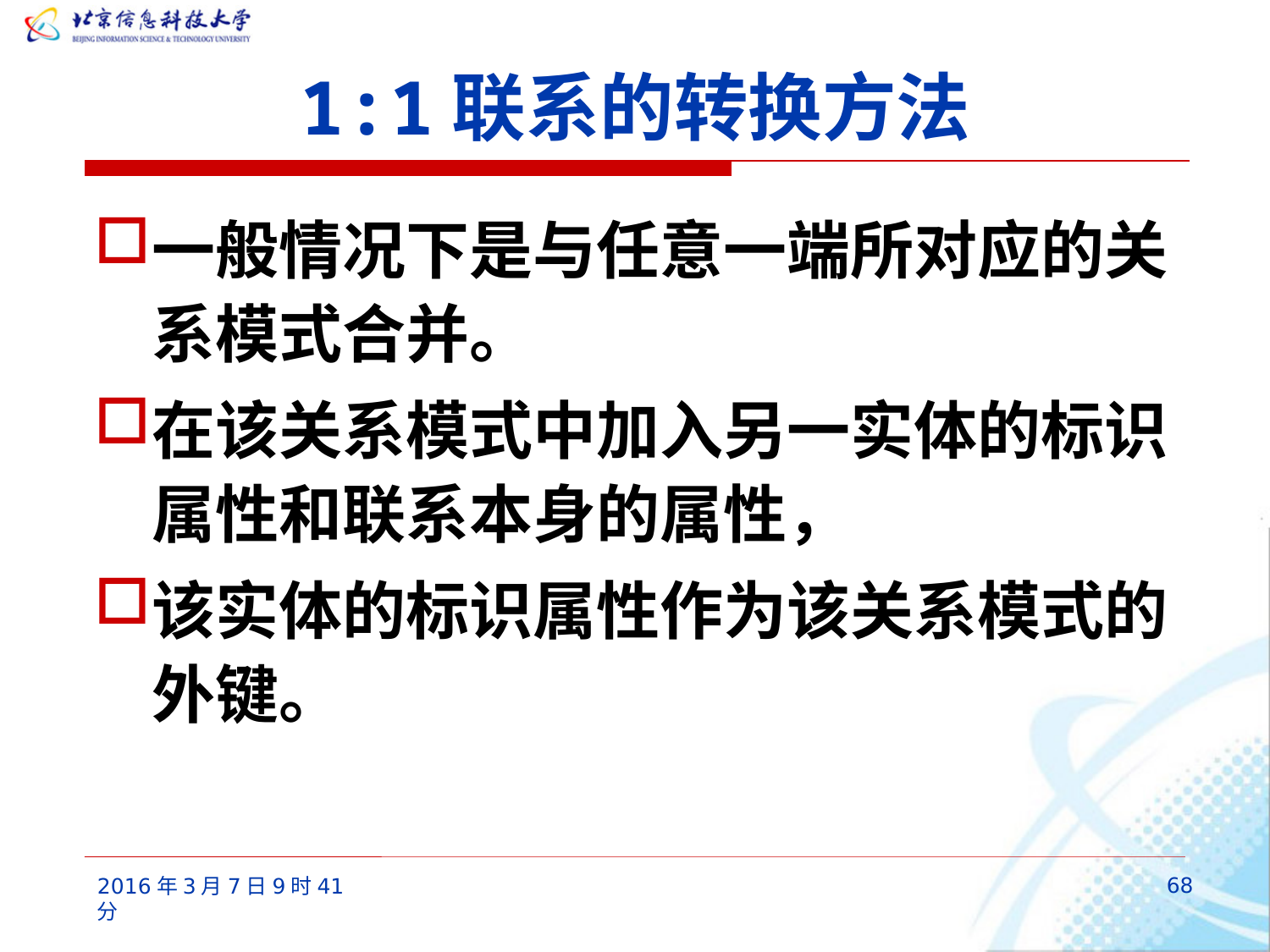

# 1:1联系的转换方法
一般情况下是与任意一端所对应的关系模式合并。
在该关系模式中加入另一实体的标识属性和联系本身的属性，
该实体的标识属性作为该关系模式的外键。

2016年3月7日9时41分